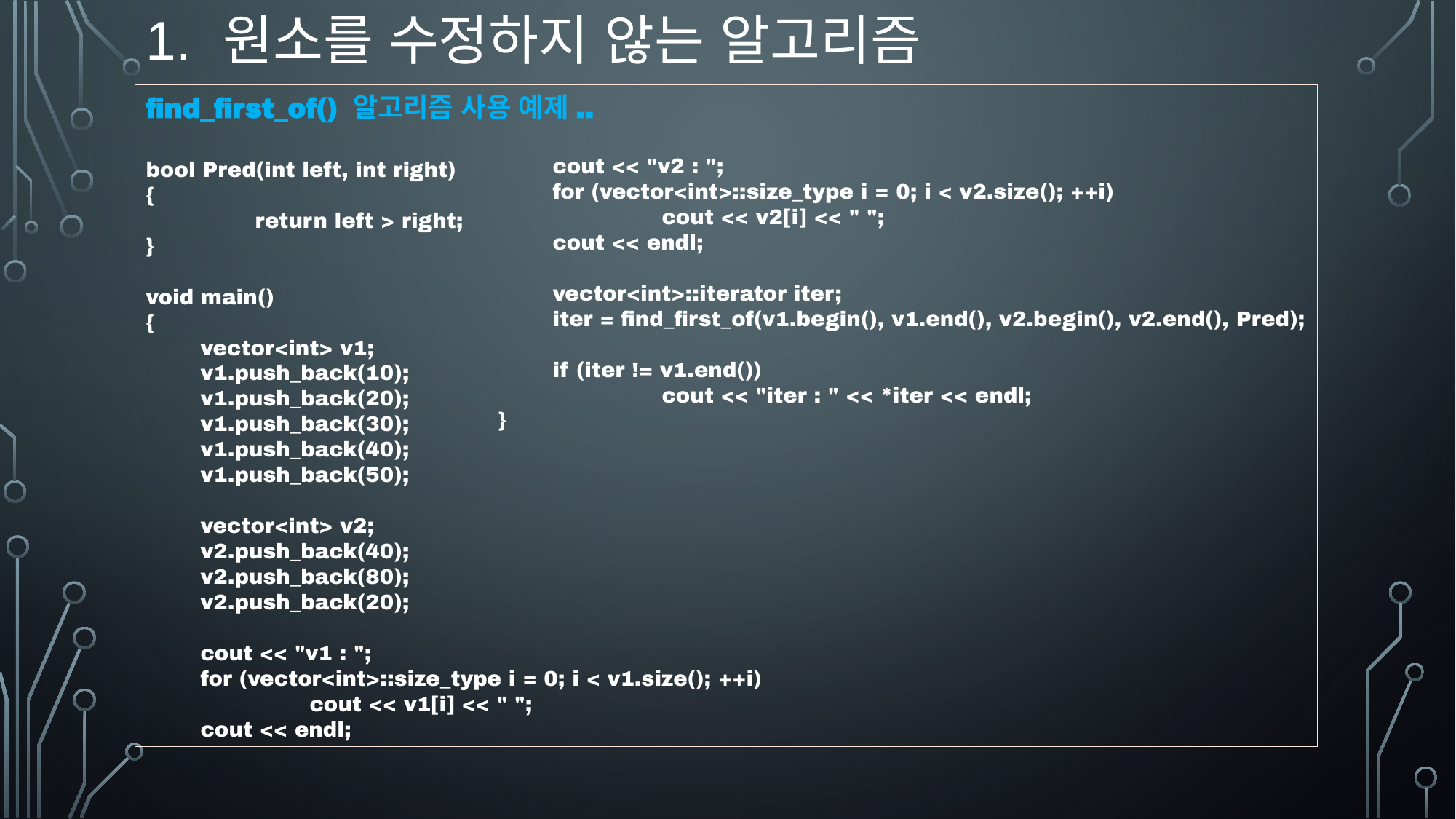

# 1. 원소를 수정하지 않는 알고리즘
find_first_of() 알고리즘 사용 예제..

bool Pred(int left, int right)
{
	return left > right;
}

void main()
{
vector<int> v1;
v1.push_back(10);
v1.push_back(20);
v1.push_back(30);
v1.push_back(40);
v1.push_back(50);

vector<int> v2;
v2.push_back(40);
v2.push_back(80);
v2.push_back(20);

cout << "v1 : ";
for (vector<int>::size_type i = 0; i < v1.size(); ++i)
	cout << v1[i] << " ";
cout << endl;
cout << "v2 : ";
for (vector<int>::size_type i = 0; i < v2.size(); ++i)
	cout << v2[i] << " ";
cout << endl;

vector<int>::iterator iter;
iter = find_first_of(v1.begin(), v1.end(), v2.begin(), v2.end(), Pred);

if (iter != v1.end())
	cout << "iter : " << *iter << endl;
}